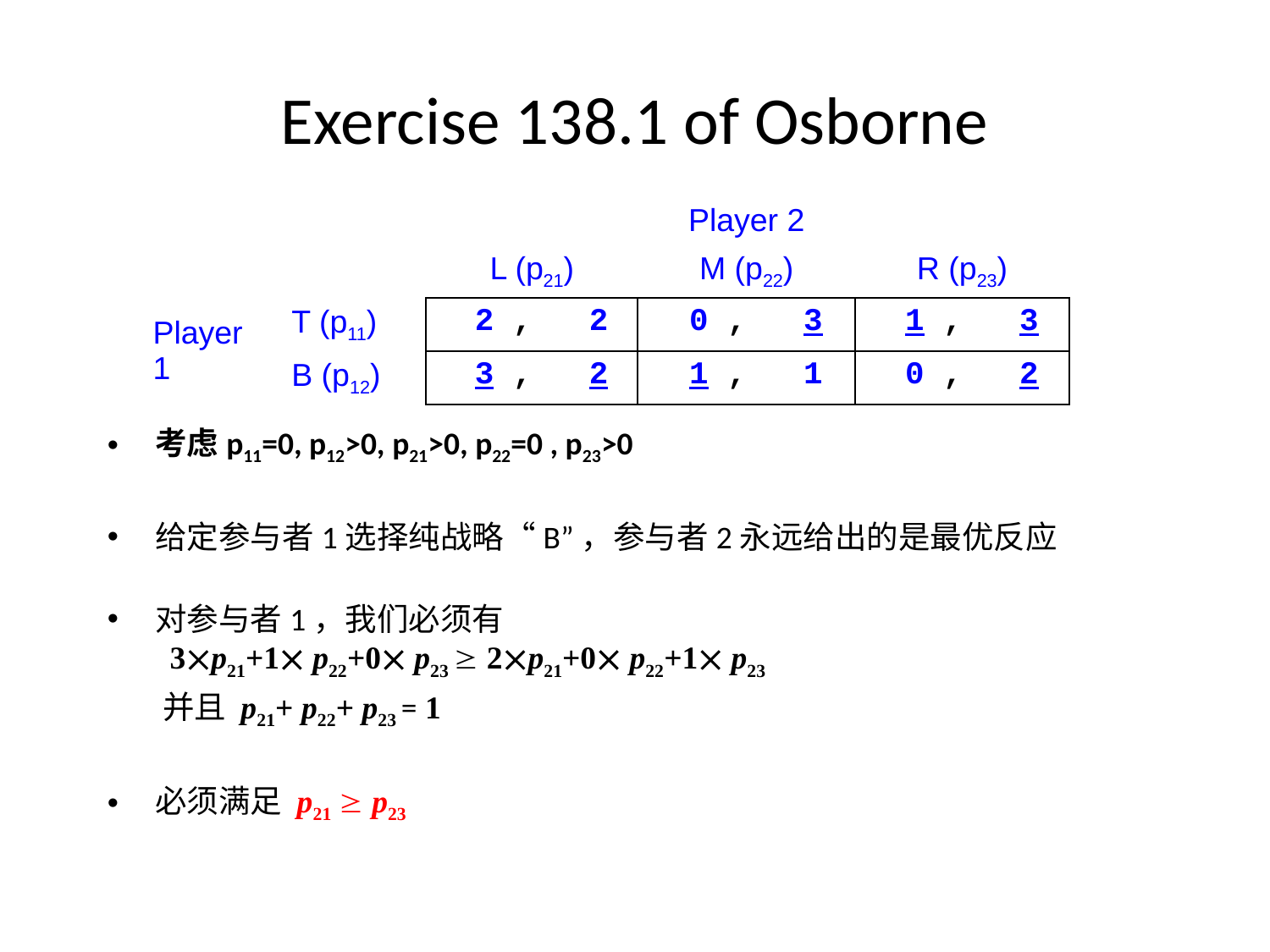

# Exercise 138.1 of Osborne
|  |  |  | Player 2 |  |
| --- | --- | --- | --- | --- |
|  |  | L (p21) | M (p22) | R (p23) |
| Player 1 | T (p11) | 2 , 2 | 0 , 3 | 1 , 3 |
|  | B (p12) | 3 , 2 | 1 , 1 | 0 , 2 |
考虑p11=0, p12>0, p21>0, p22=0 , p23>0

给定参与者1选择纯战略“B”，参与者2永远给出的是最优反应
对参与者1，我们必须有
 3×p21+1× p22+0× p23 ≥ 2×p21+0× p22+1× p23
       并且 p21+ p22+ p23 = 1

必须满足 p21 ≥ p23